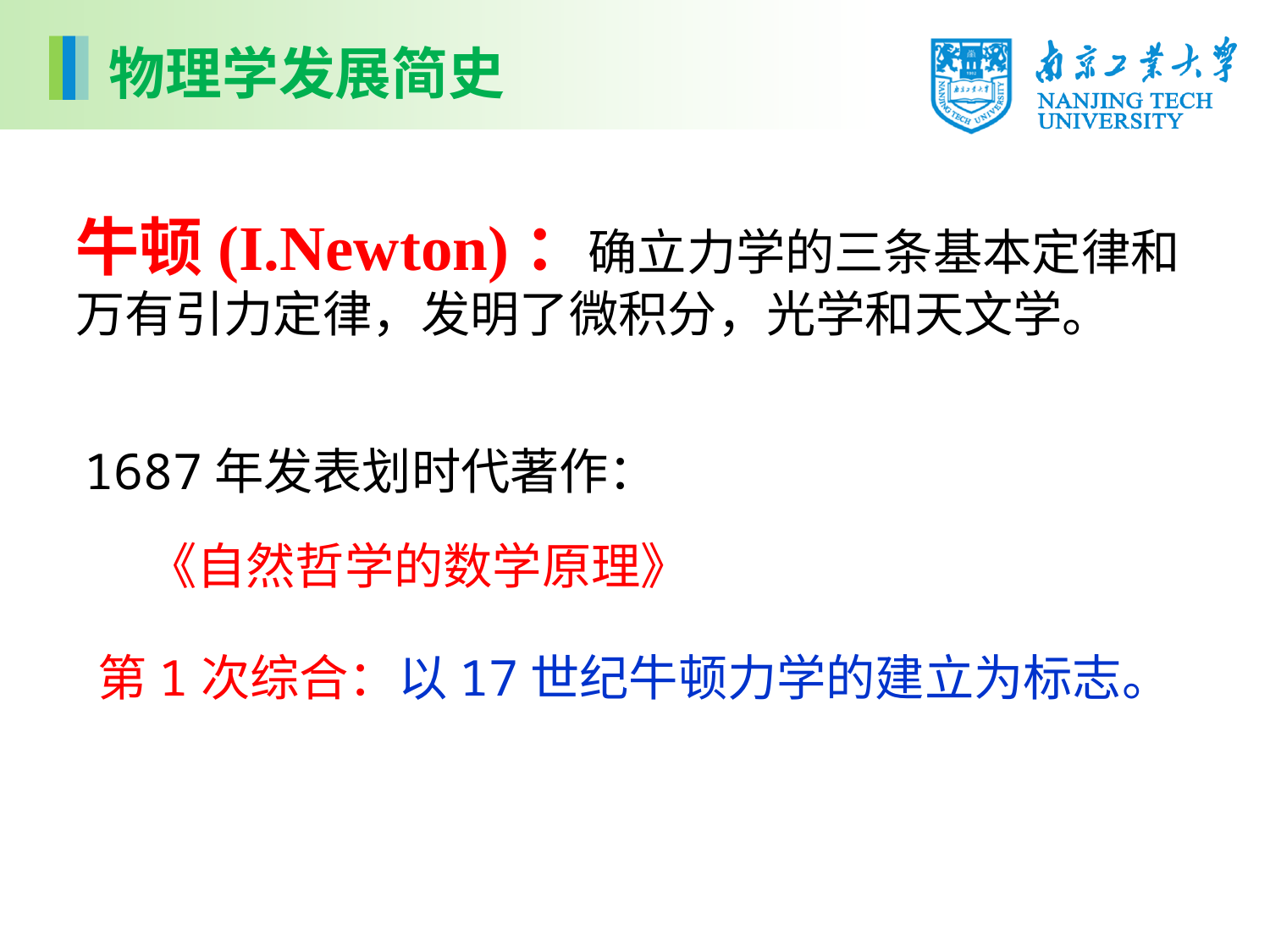

物理学发展简史
牛顿(I.Newton)：确立力学的三条基本定律和万有引力定律，发明了微积分，光学和天文学。
1687年发表划时代著作：
《自然哲学的数学原理》
第1次综合：以17世纪牛顿力学的建立为标志。